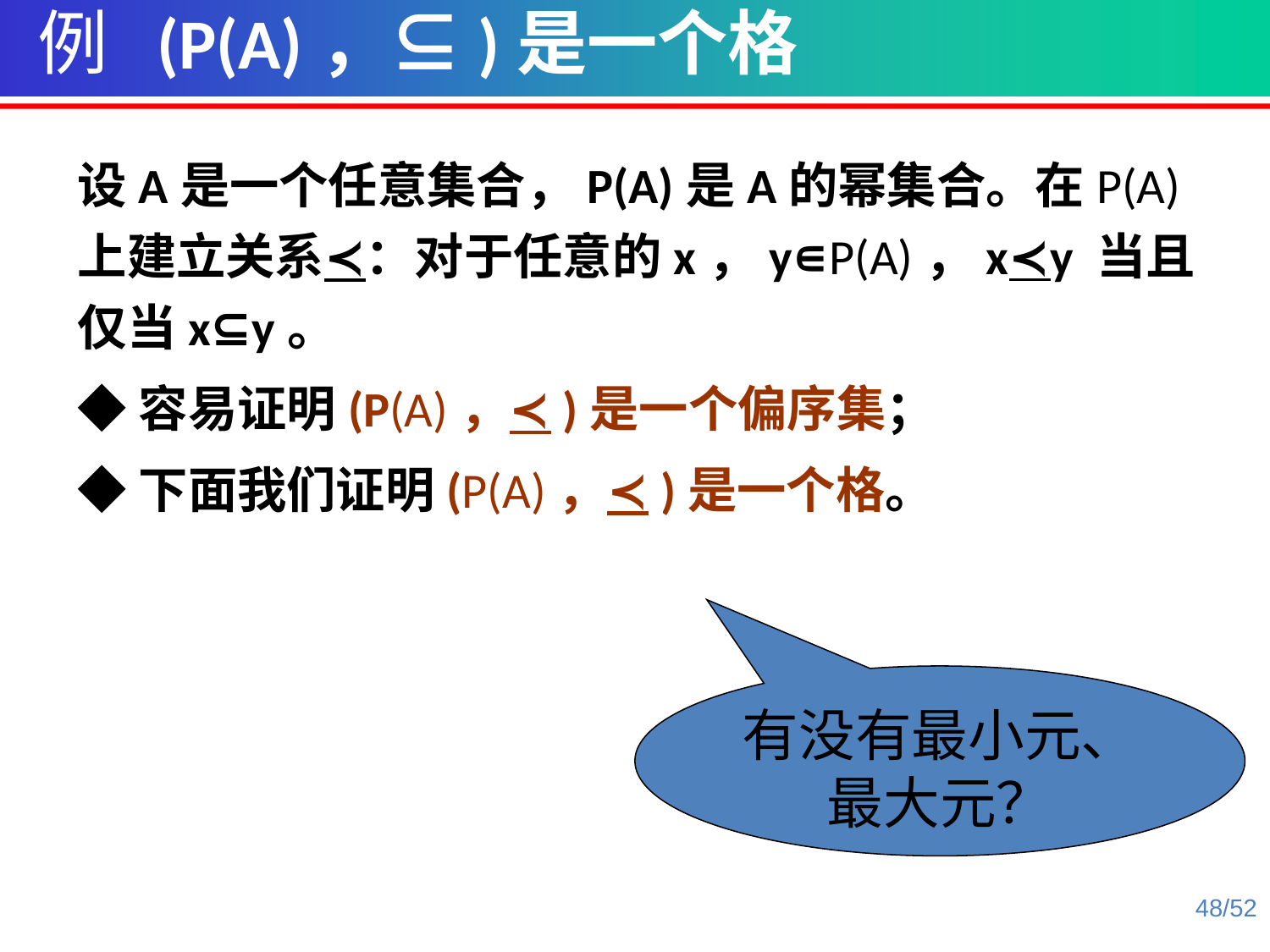

例  (P(A)，⊆)是一个格
设A是一个任意集合，P(A)是A的幂集合。在P(A)上建立关系≺：对于任意的x，y∊P(A)，x≺y 当且仅当x⊆y。
◆容易证明(P(A)，≺)是一个偏序集；
◆下面我们证明(P(A)，≺)是一个格。
有没有最小元、最大元？
48/52